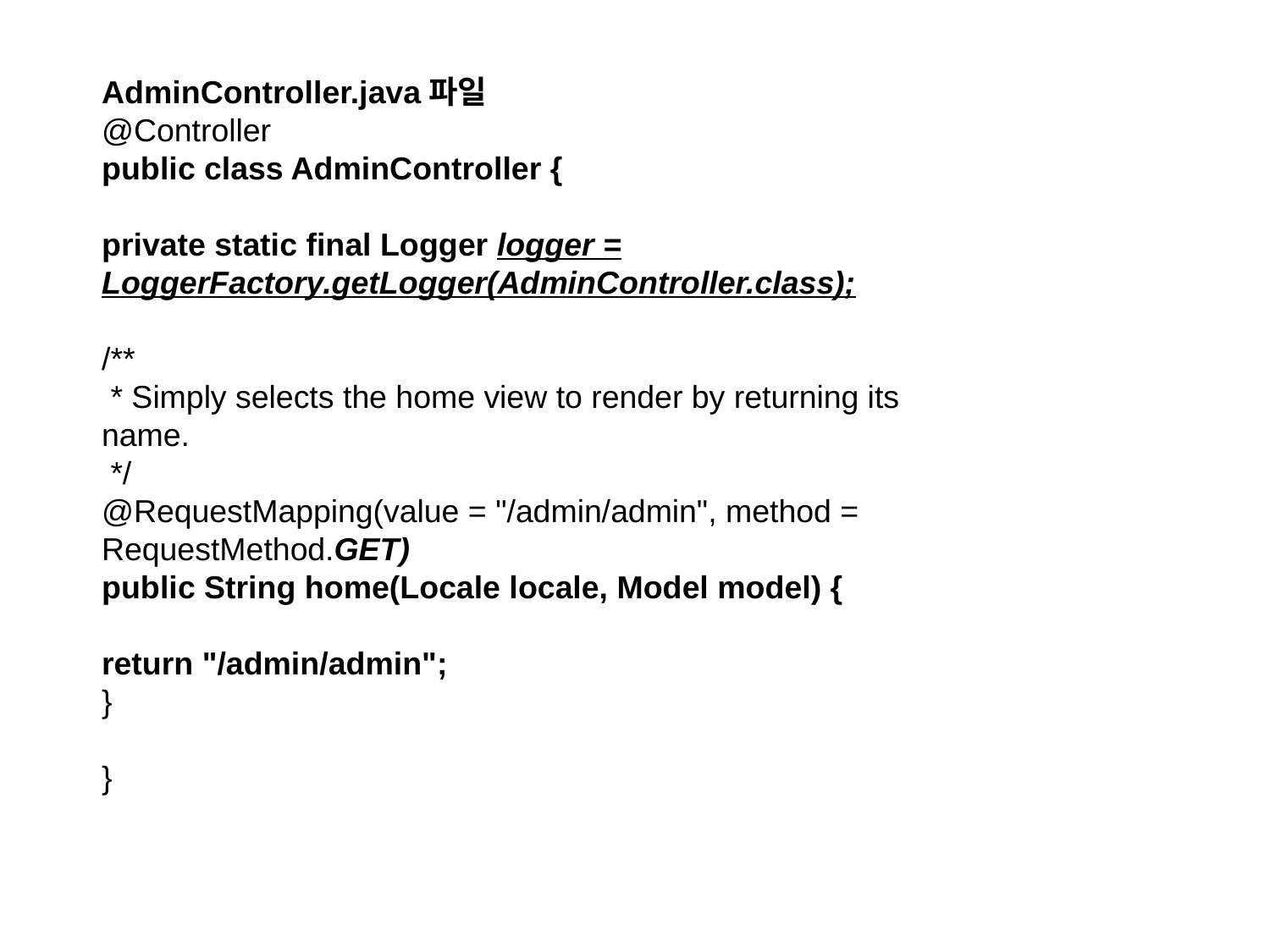

AdminController.java파일
@Controller
public class AdminController {

private static final Logger logger = LoggerFactory.getLogger(AdminController.class);

/**
 * Simply selects the home view to render by returning its name.
 */
@RequestMapping(value = "/admin/admin", method = RequestMethod.GET)
public String home(Locale locale, Model model) {

return "/admin/admin";
}

}